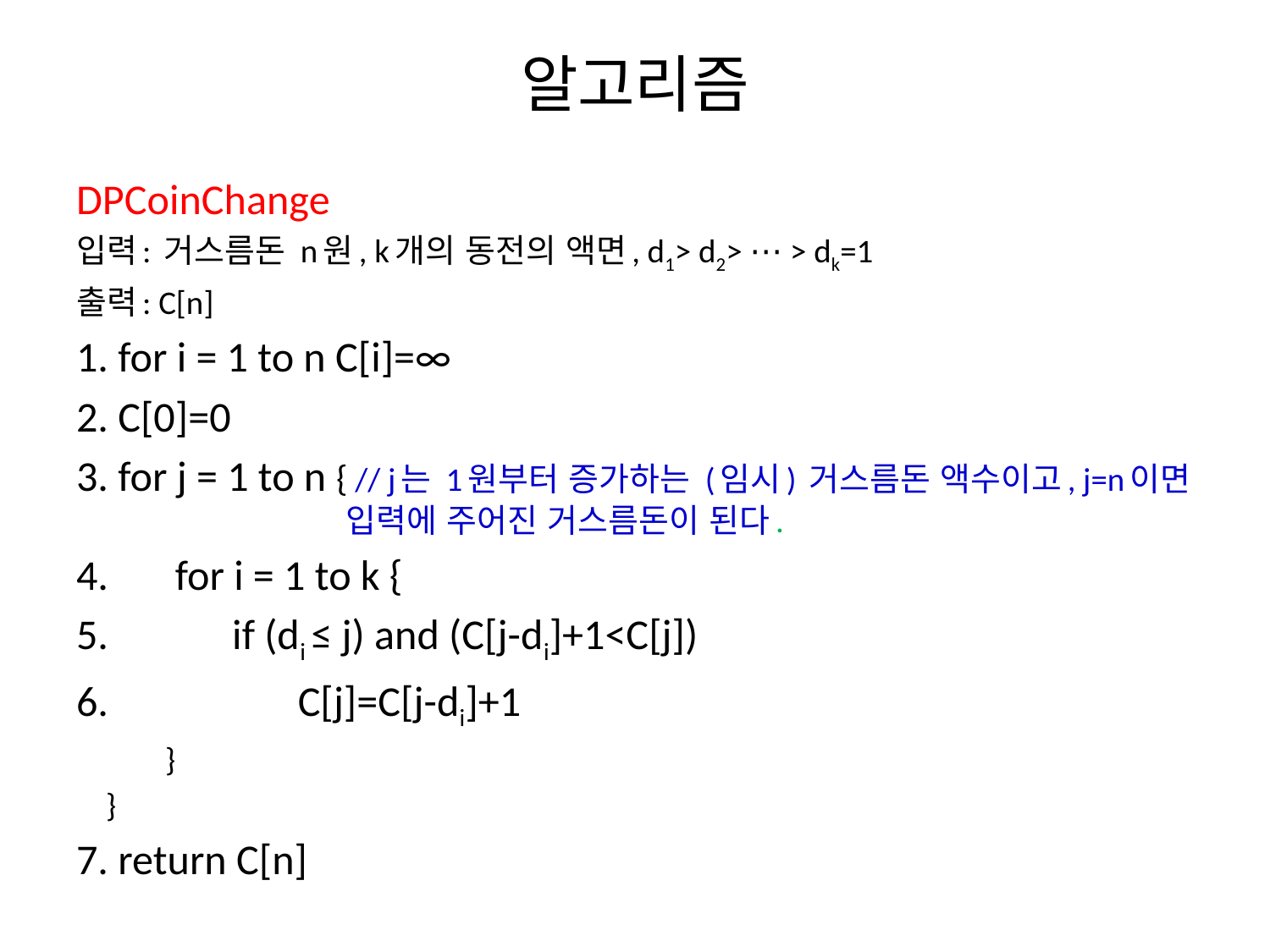

# 알고리즘
DPCoinChange
입력: 거스름돈 n원, k개의 동전의 액면, d1> d2> ⋯ > dk=1
출력: C[n]
1. for i = 1 to n C[i]=∞
2. C[0]=0
3. for j = 1 to n { // j는 1원부터 증가하는 (임시) 거스름돈 액수이고, j=n이면 입력에 주어진 거스름돈이 된다.
4.       for i = 1 to k {
5.             if (di ≤ j) and (C[j-di]+1<C[j])
6.                      C[j]=C[j-di]+1
            }
    }
7. return C[n]